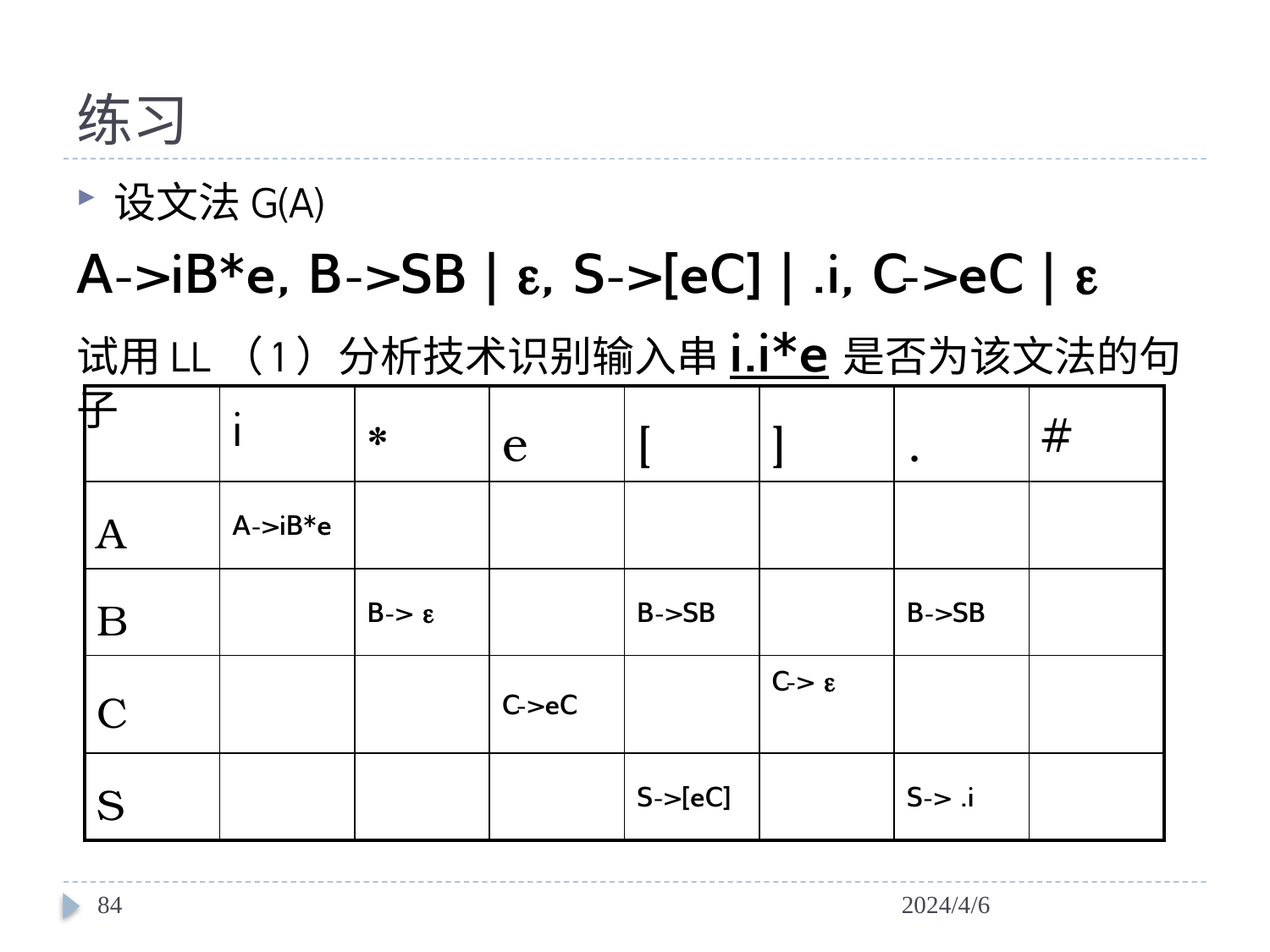

# 练习
设文法G(A)
A->iB*e, B->SB | ε, S->[eC] | .i, C->eC | ε
试用LL（1）分析技术识别输入串i.i*e是否为该文法的句子
|  | i | \* | e | [ | ] | . | # |
| --- | --- | --- | --- | --- | --- | --- | --- |
| A | A->iB\*e |  |  |  |  |  |  |
| B |  | B-> ε |  | B->SB |  | B->SB |  |
| C |  |  | C->eC |  | C-> ε |  |  |
| S |  |  |  | S->[eC] |  | S-> .i |  |
84
2024/4/6